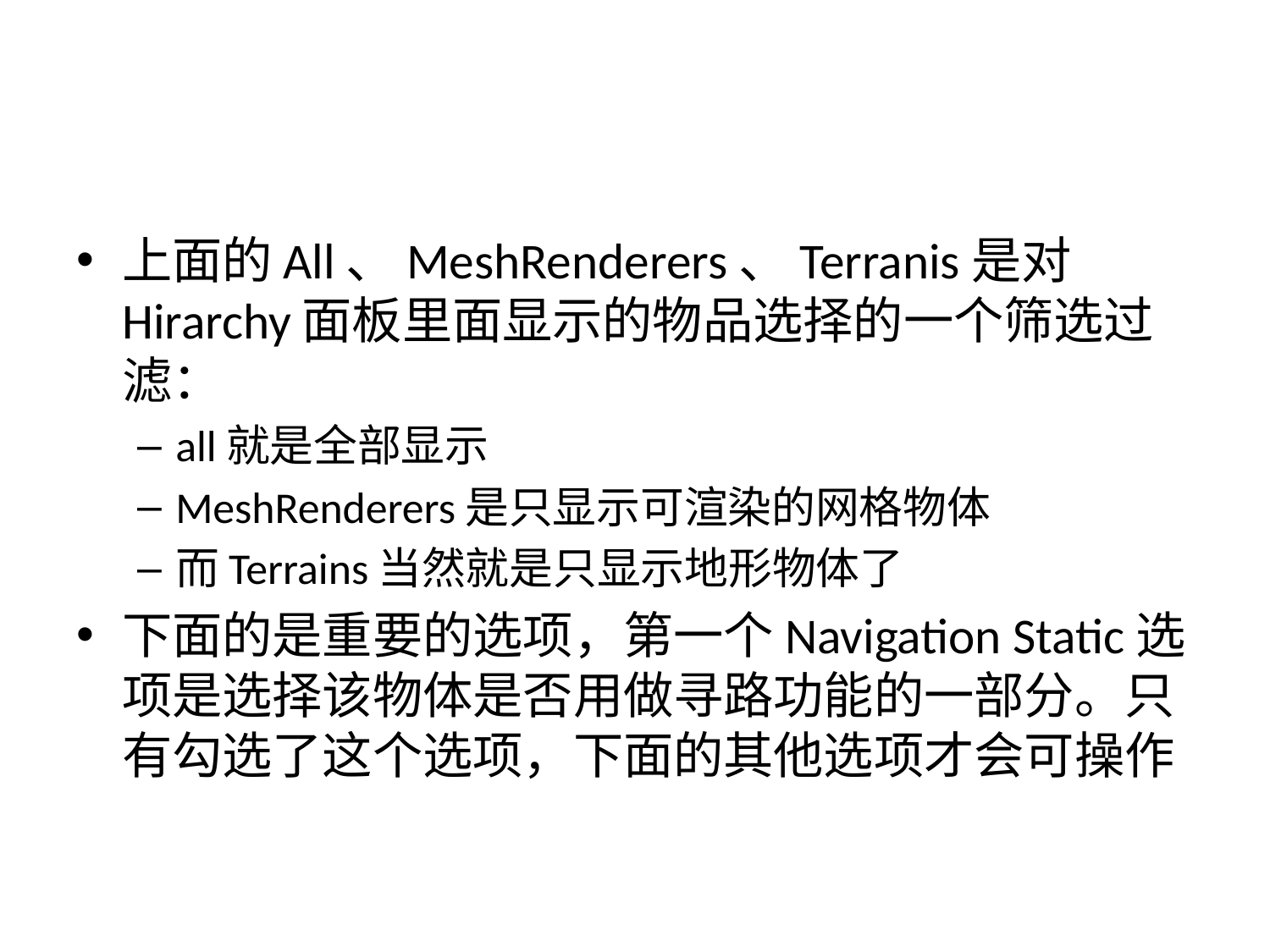

#
上面的All、MeshRenderers、Terranis是对Hirarchy面板里面显示的物品选择的一个筛选过滤：
all就是全部显示
MeshRenderers是只显示可渲染的网格物体
而Terrains当然就是只显示地形物体了
下面的是重要的选项，第一个Navigation Static选项是选择该物体是否用做寻路功能的一部分。只有勾选了这个选项，下面的其他选项才会可操作